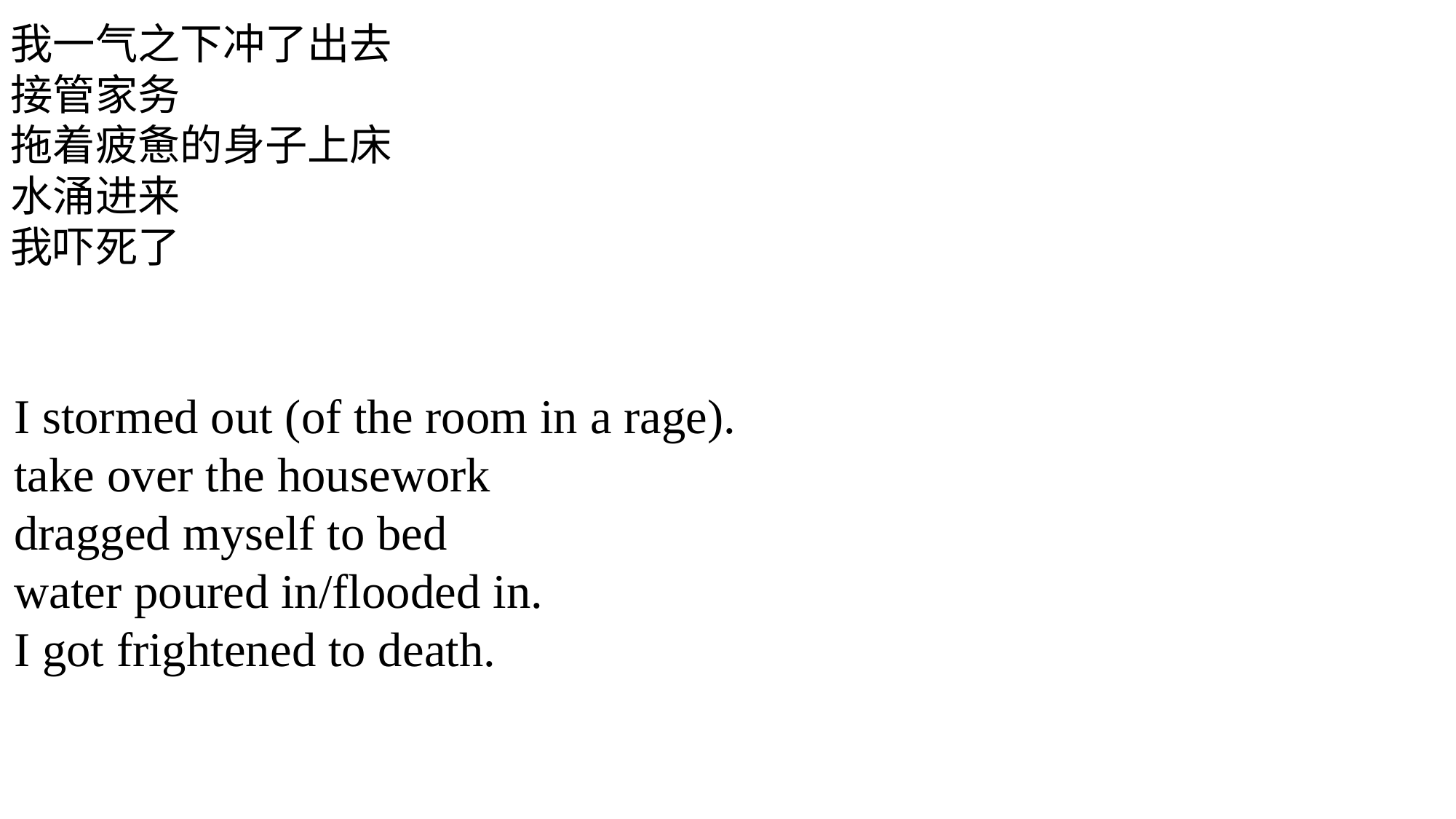

我一气之下冲了出去
接管家务
拖着疲惫的身子上床
水涌进来
我吓死了
I stormed out (of the room in a rage).
take over the housework
dragged myself to bed
water poured in/flooded in.
I got frightened to death.